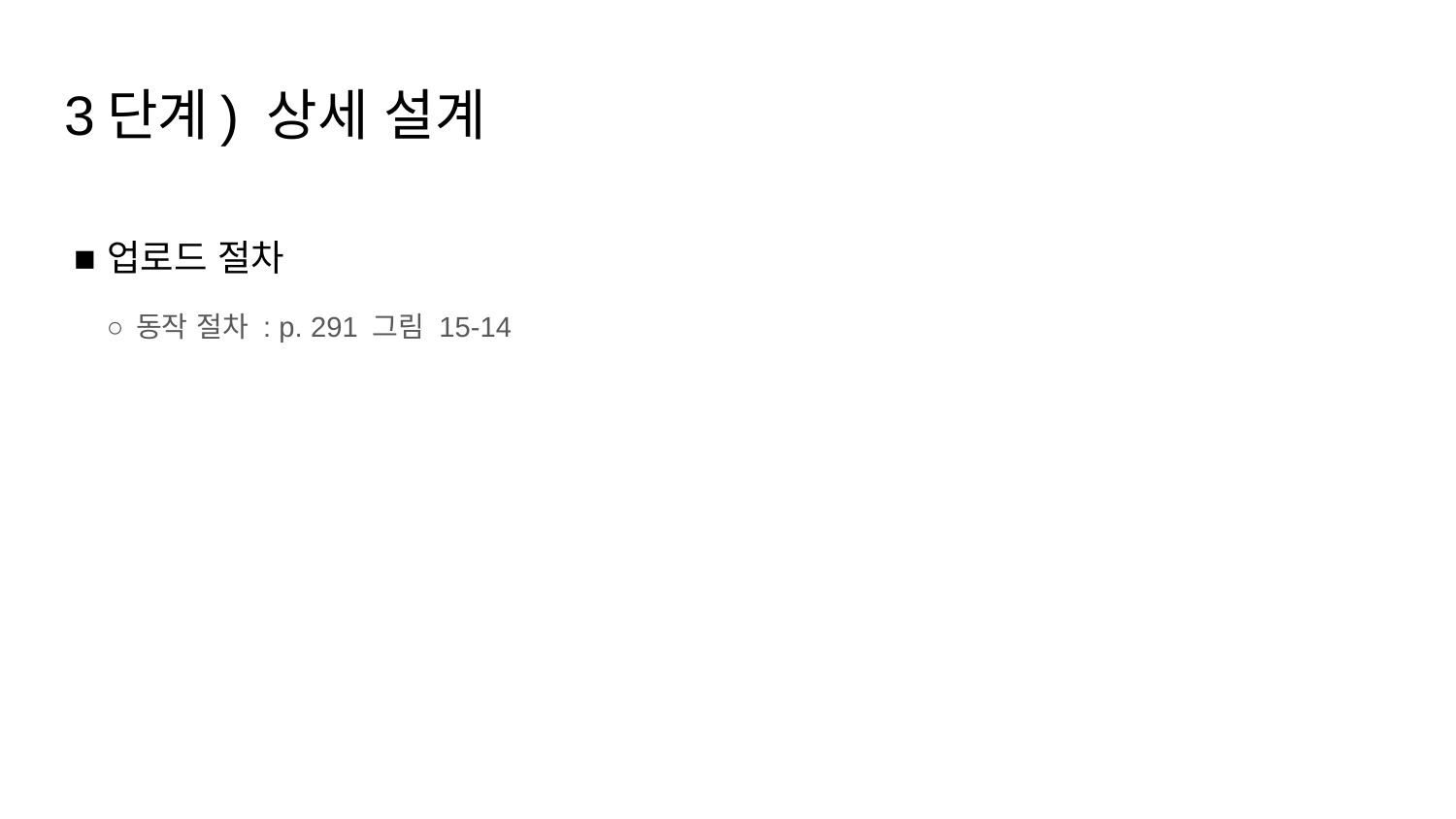

# 3단계) 상세 설계
업로드 절차
동작 절차 : p. 291 그림 15-14